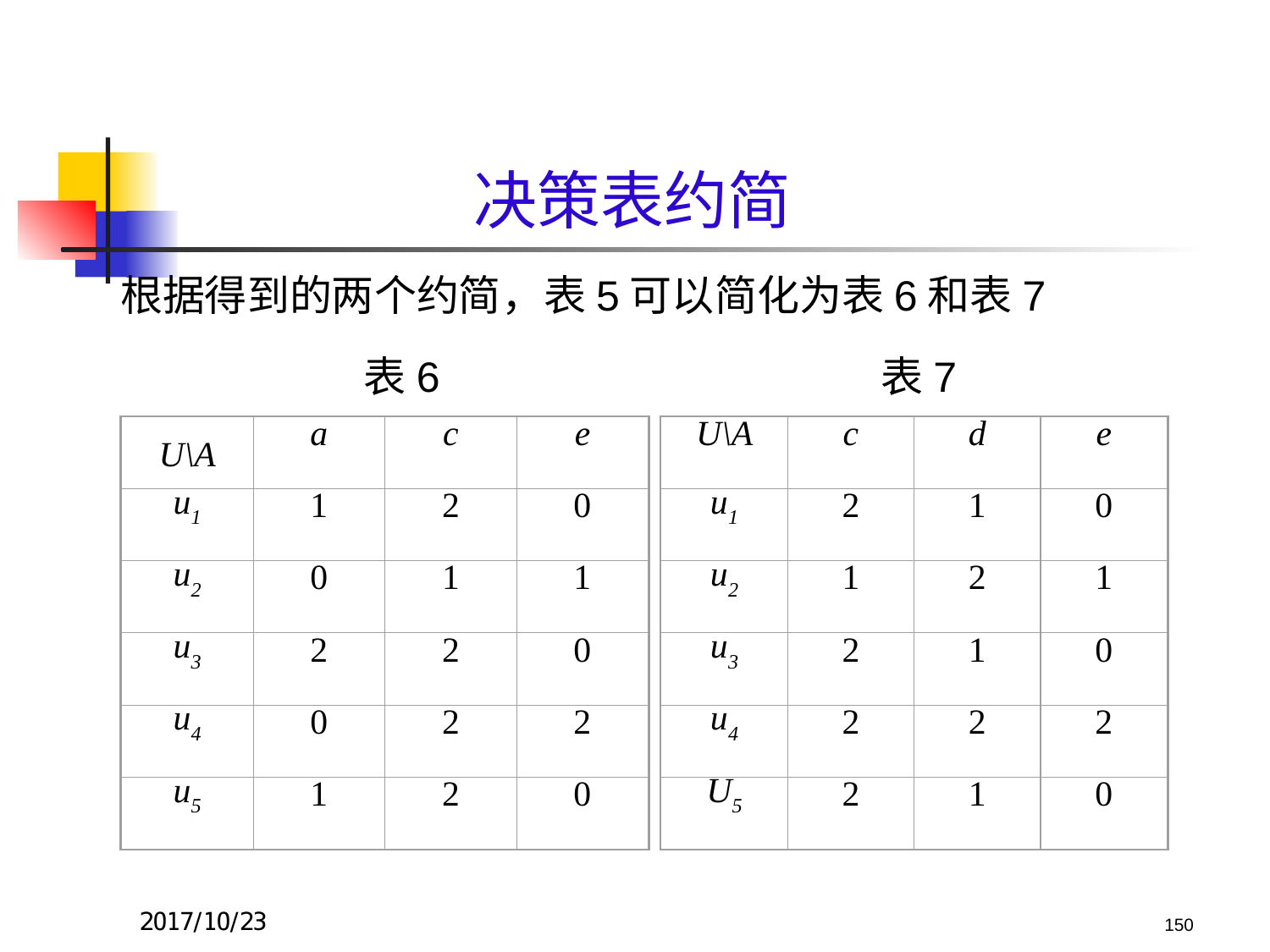

决策表约简
根据得到的两个约简，表5可以简化为表6和表7
表6
表7

U\A

a

c

e

u1

1

2

0

u2

0

1

1

u3

2

2

0

u4

0

2

2

u5

1

2

0

U\A

c

d

e

u1

2

1

0

u2

1

2

1

u3

2

1

0

u4

2

2

2

U5

2

1

0

2017/10/23
150